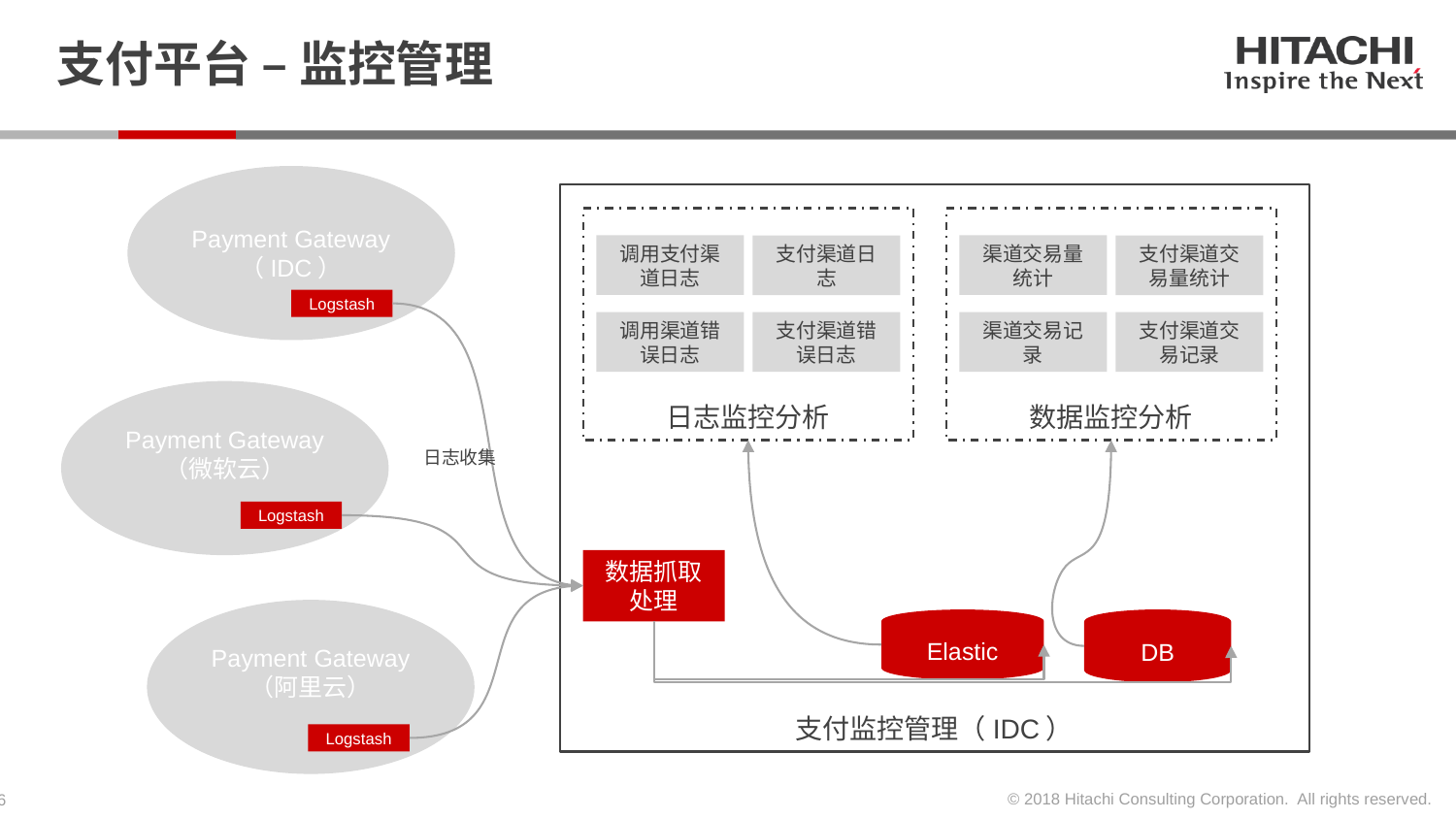

# 支付平台 – 监控管理
Payment Gateway
（IDC）
支付监控管理（IDC）
日志监控分析
数据监控分析
调用支付渠道日志
渠道交易量统计
支付渠道日志
支付渠道交易量统计
Logstash
调用渠道错误日志
支付渠道错误日志
渠道交易记录
支付渠道交易记录
Payment Gateway
（微软云）

  日志收集
Logstash
数据抓取处理
Payment Gateway
（阿里云）

Elastic
DB
Logstash